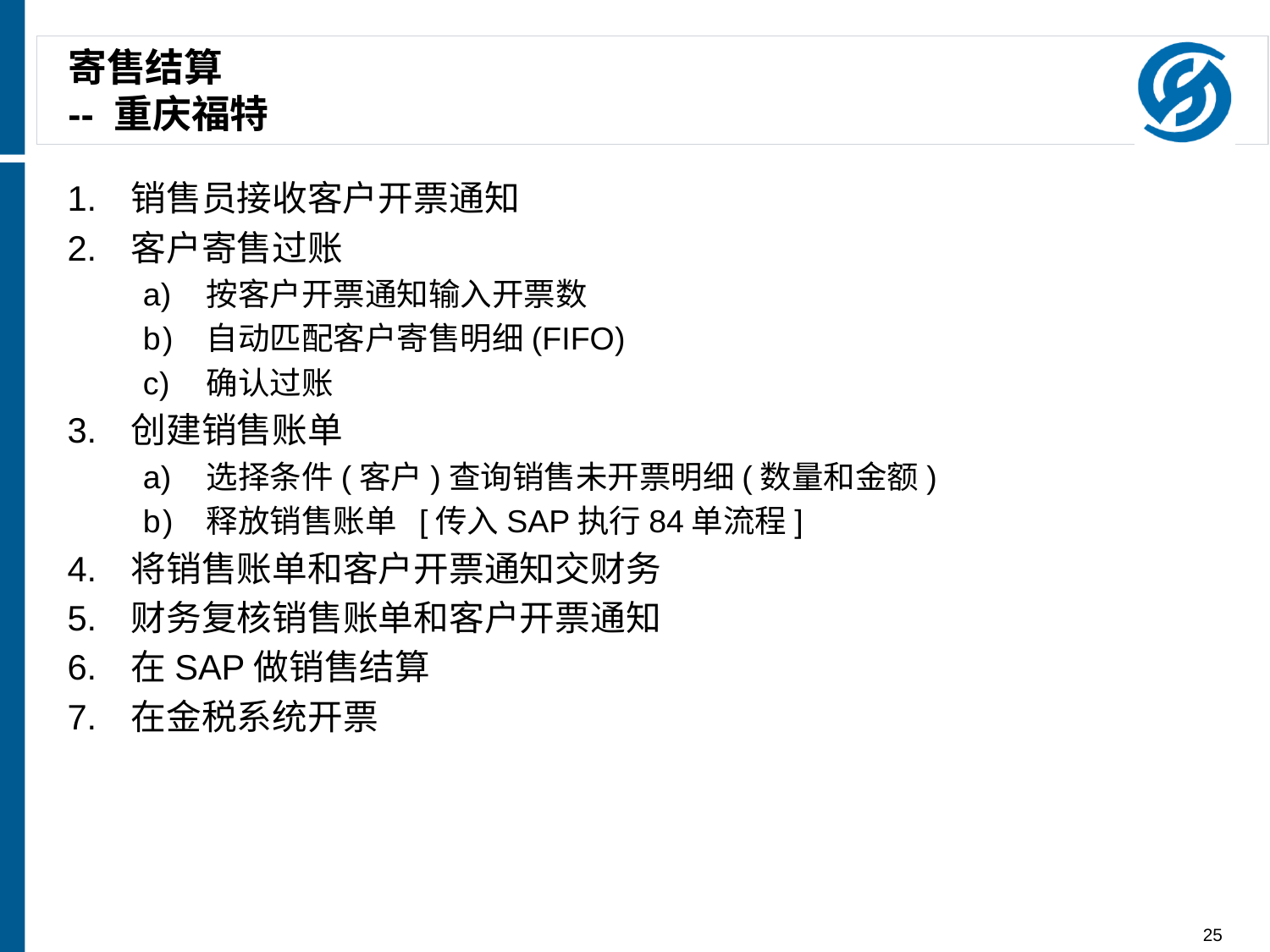

# 寄售结算 -- 重庆福特
销售员接收客户开票通知
客户寄售过账
按客户开票通知输入开票数
自动匹配客户寄售明细(FIFO)
确认过账
创建销售账单
选择条件(客户)查询销售未开票明细(数量和金额)
释放销售账单  [传入SAP执行84单流程]
将销售账单和客户开票通知交财务
财务复核销售账单和客户开票通知
在SAP做销售结算
在金税系统开票

25